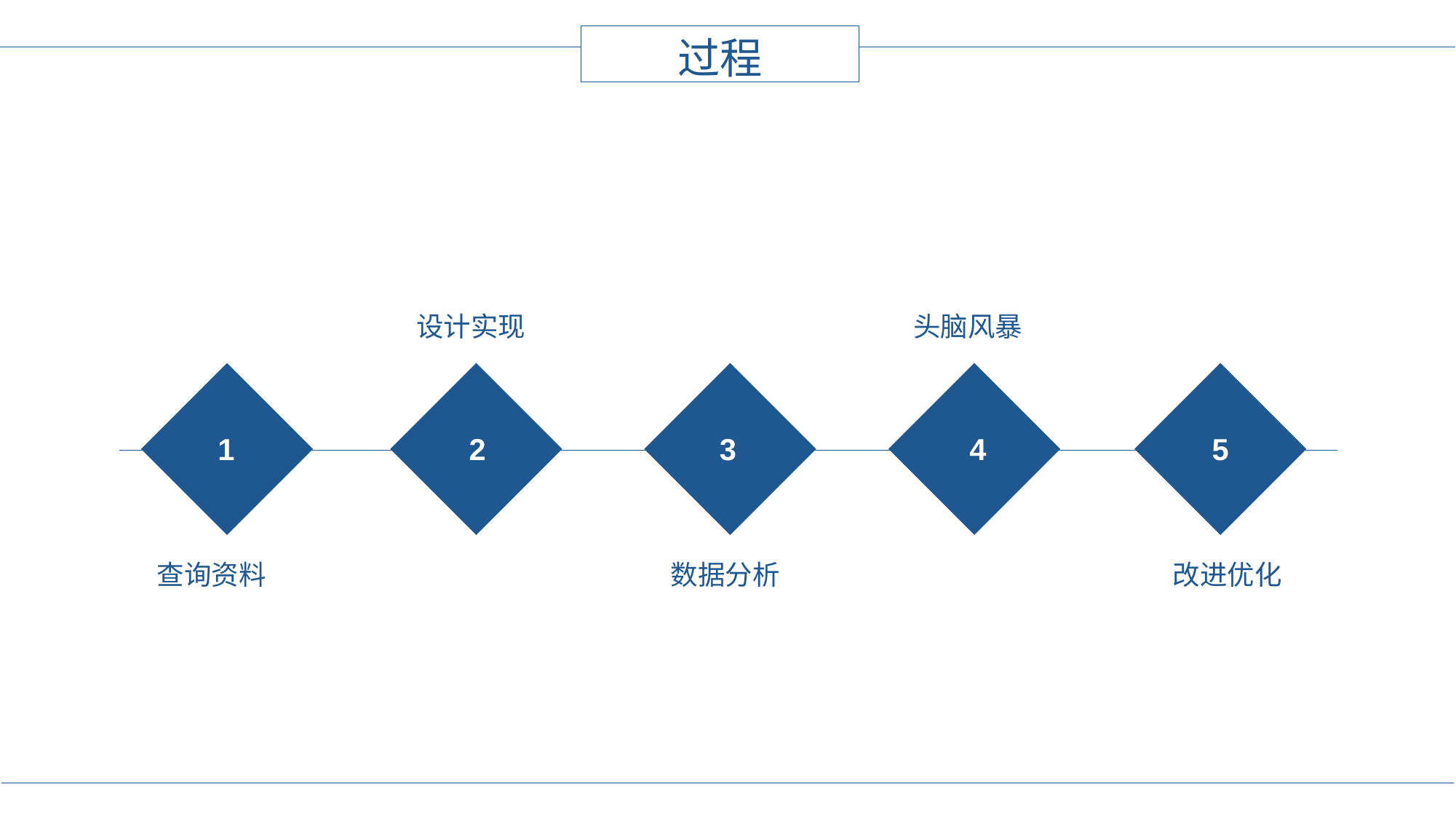

过程
设计实现
头脑风暴

1
2
3
4
5
查询资料
数据分析
改进优化